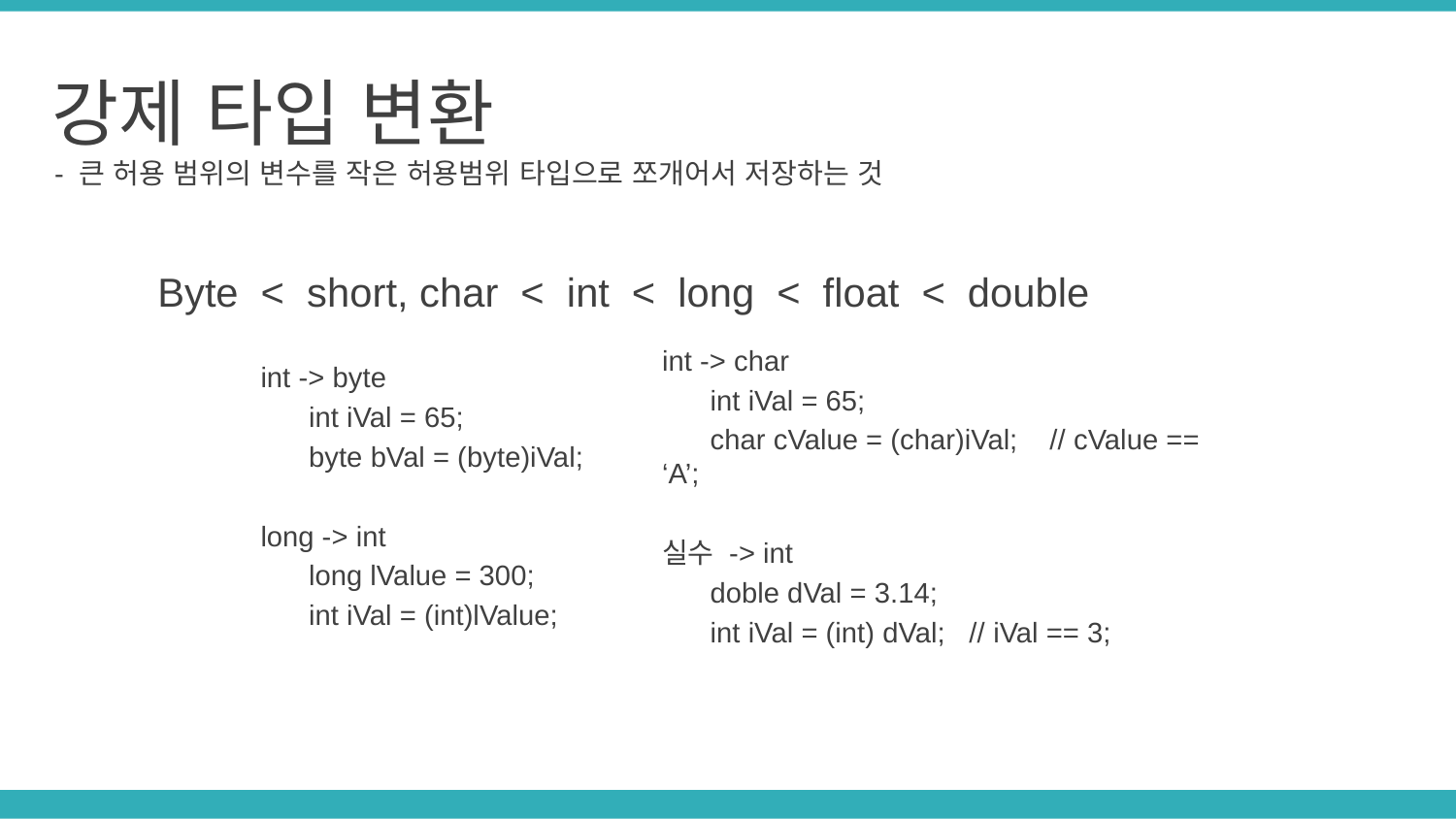

강제 타입 변환
- 큰 허용 범위의 변수를 작은 허용범위 타입으로 쪼개어서 저장하는 것
Byte  <  short, char  <  int  <  long  <  float  <  double
int -> byte
      int iVal = 65;
      byte bVal = (byte)iVal;

long -> int
      long lValue = 300;
      int iVal = (int)lValue;
int -> char
      int iVal = 65;
      char cValue = (char)iVal;    // cValue == ‘A’;

실수 -> int
      doble dVal = 3.14;
      int iVal = (int) dVal;   // iVal == 3;